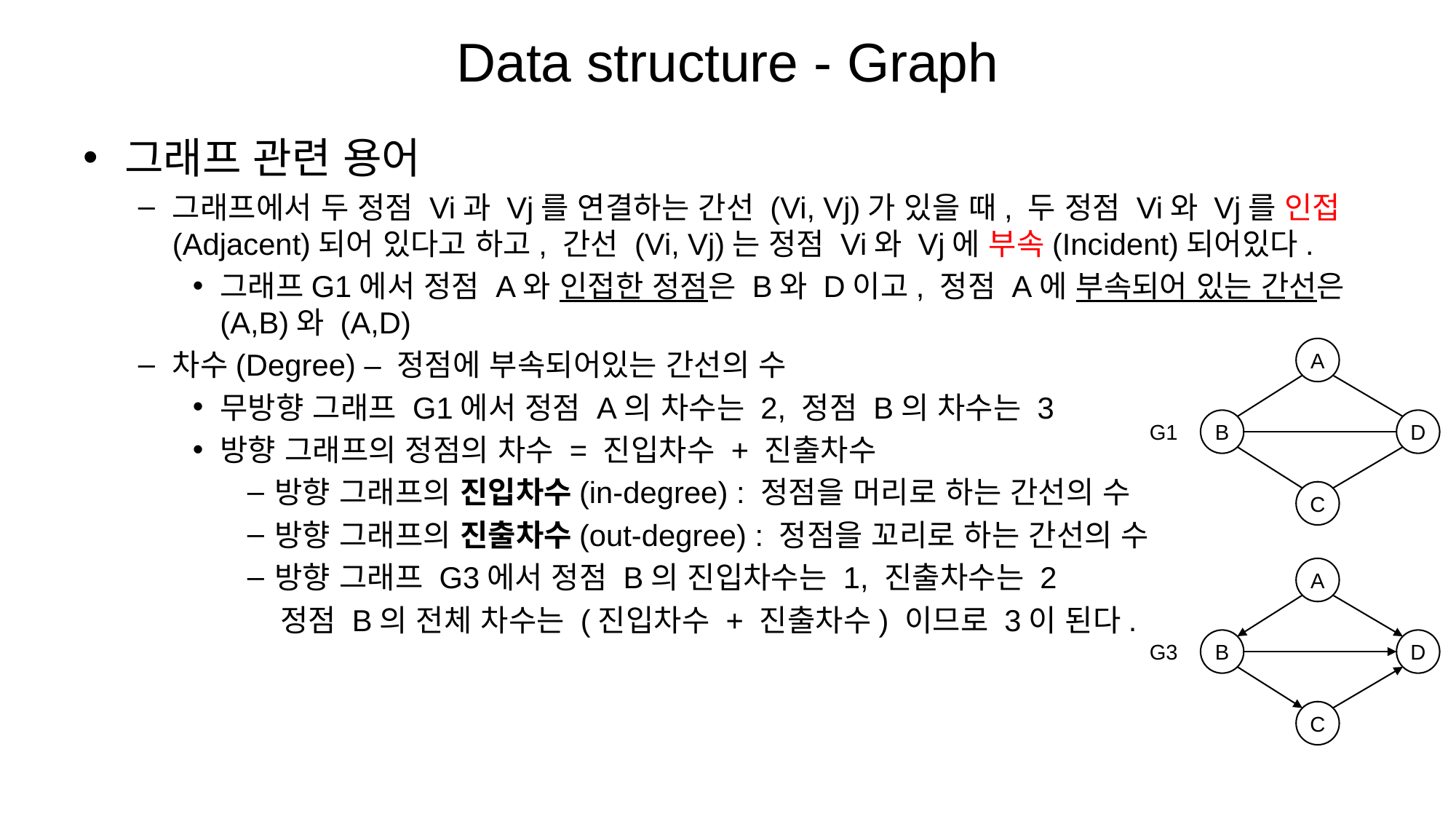

# Data structure - Graph
그래프 관련 용어
그래프에서 두 정점 Vi과 Vj를 연결하는 간선 (Vi, Vj)가 있을 때, 두 정점 Vi와 Vj를 인접(Adjacent)되어 있다고 하고, 간선 (Vi, Vj)는 정점 Vi와 Vj에 부속(Incident)되어있다.
그래프G1에서 정점 A와 인접한 정점은 B와 D이고, 정점 A에 부속되어 있는 간선은 (A,B)와 (A,D)
차수(Degree) – 정점에 부속되어있는 간선의 수
무방향 그래프 G1에서 정점 A의 차수는 2, 정점 B의 차수는 3
방향 그래프의 정점의 차수 = 진입차수 + 진출차수
방향 그래프의 진입차수(in-degree) : 정점을 머리로 하는 간선의 수
방향 그래프의 진출차수(out-degree) : 정점을 꼬리로 하는 간선의 수
방향 그래프 G3에서 정점 B의 진입차수는 1, 진출차수는 2
   정점 B의 전체 차수는 (진입차수 + 진출차수) 이므로 3이 된다.
A
B
D
G1
C
A
B
D
G3
C